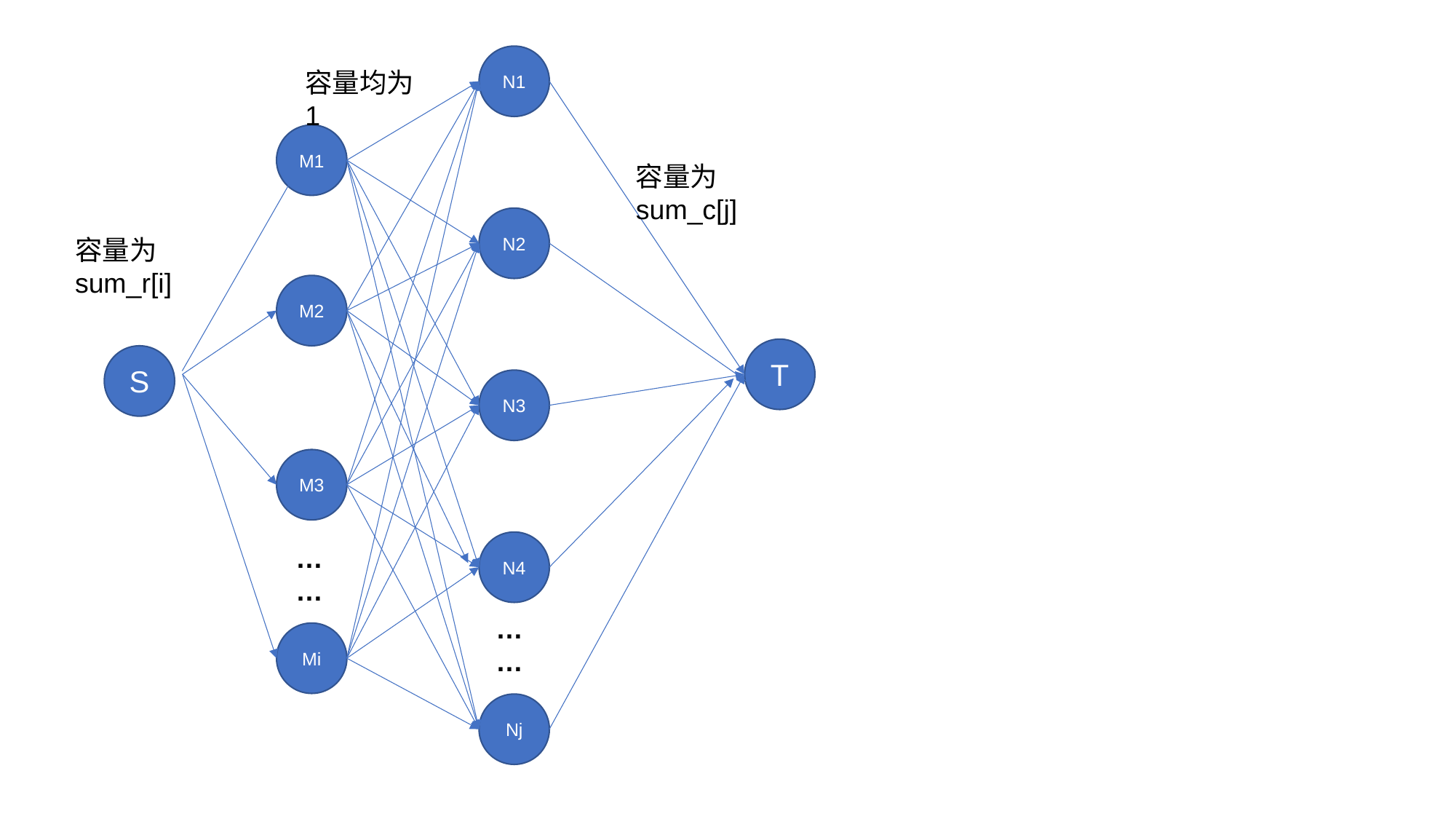

N1
容量均为1
M1
容量为sum_c[j]
N2
容量为sum_r[i]
M2
T
S
N3
M3
N4
……
……
Mi
Nj